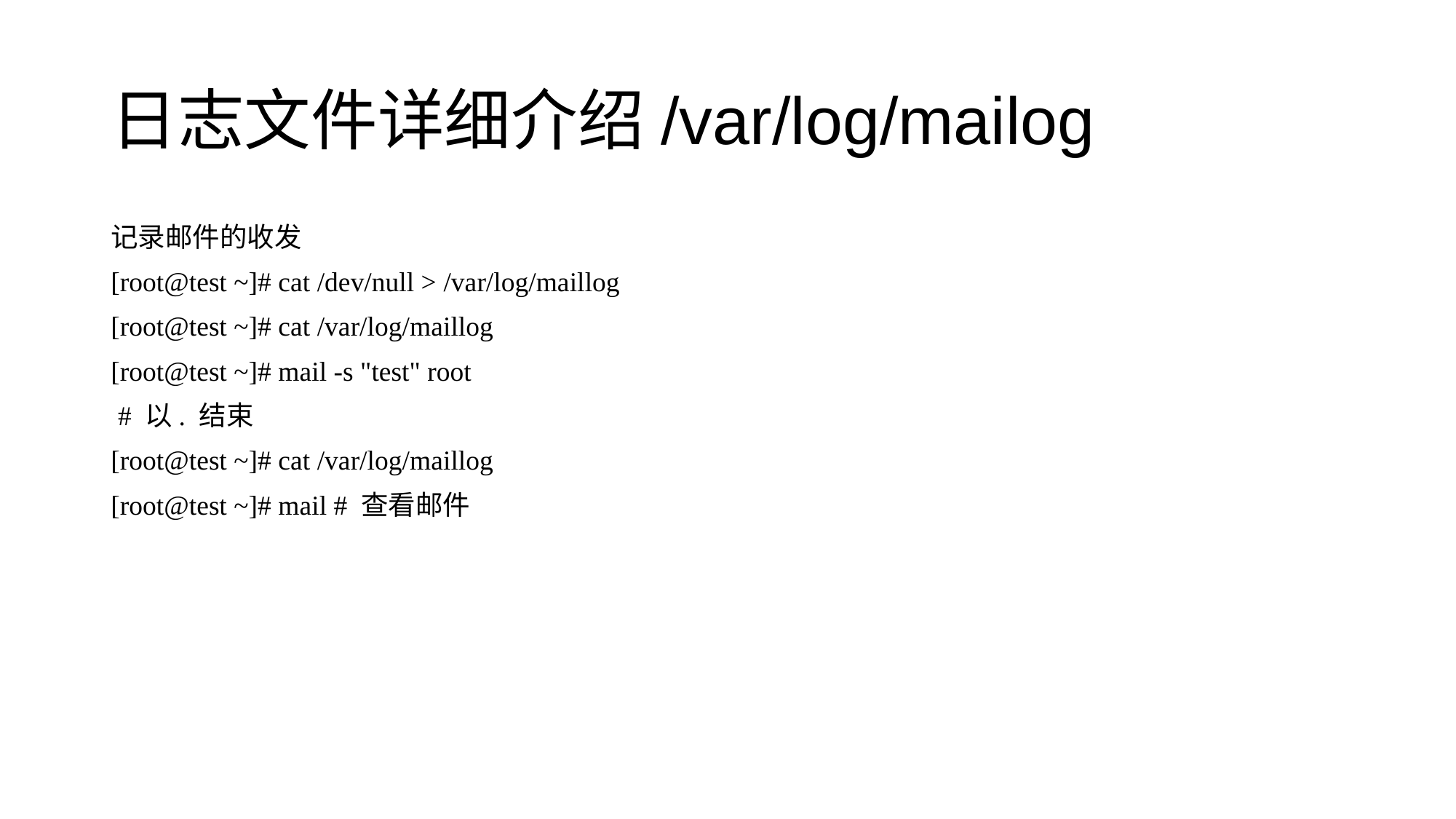

# 日志文件详细介绍/var/log/mailog
记录邮件的收发
[root@test ~]# cat /dev/null > /var/log/maillog
[root@test ~]# cat /var/log/maillog
[root@test ~]# mail -s "test" root
 # 以. 结束
[root@test ~]# cat /var/log/maillog
[root@test ~]# mail # 查看邮件